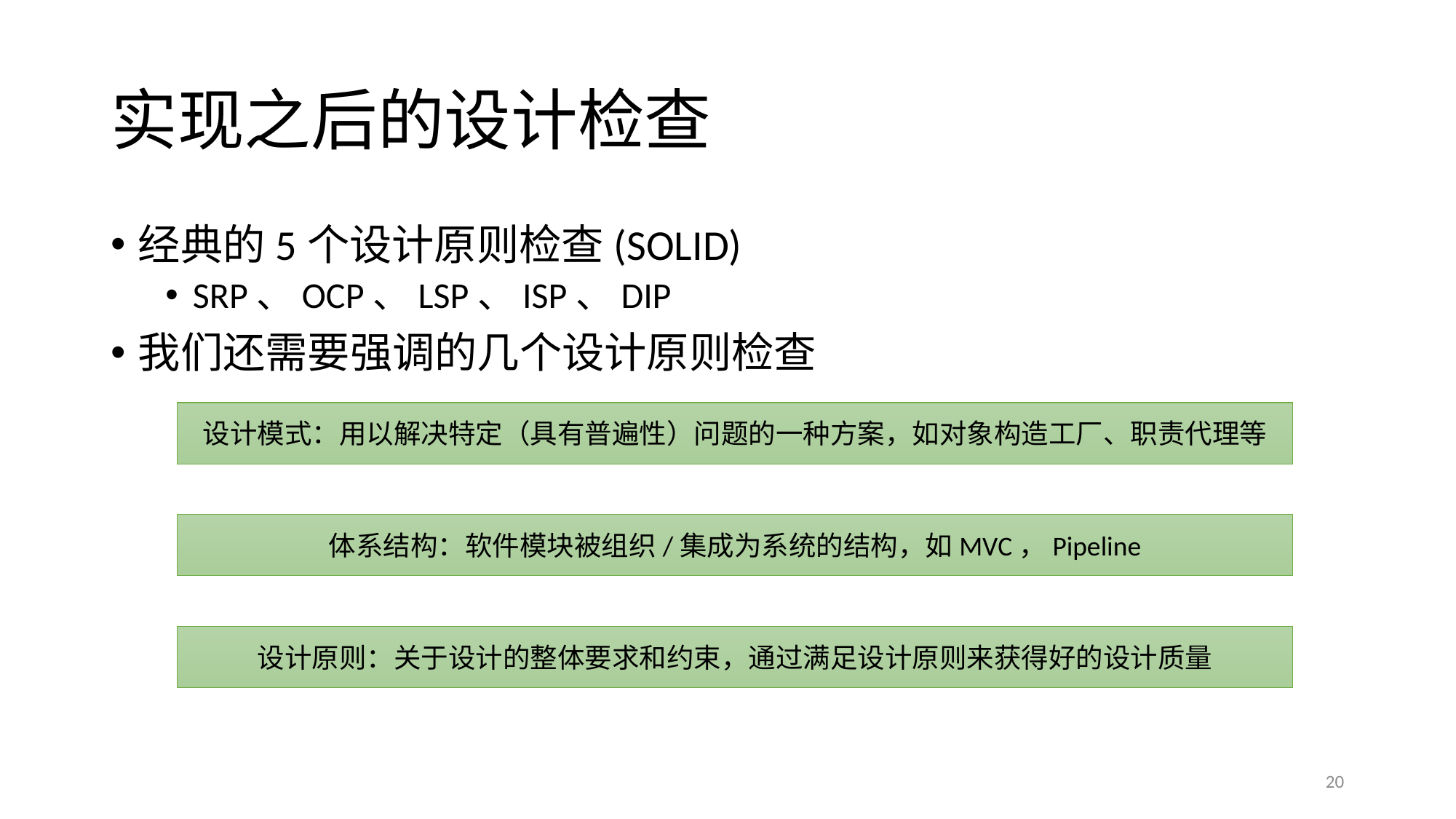

# 实现之后的设计检查
经典的5个设计原则检查(SOLID)
SRP、OCP、LSP、ISP、DIP
我们还需要强调的几个设计原则检查
设计模式：用以解决特定（具有普遍性）问题的一种方案，如对象构造工厂、职责代理等
体系结构：软件模块被组织/集成为系统的结构，如MVC，Pipeline
设计原则：关于设计的整体要求和约束，通过满足设计原则来获得好的设计质量
20